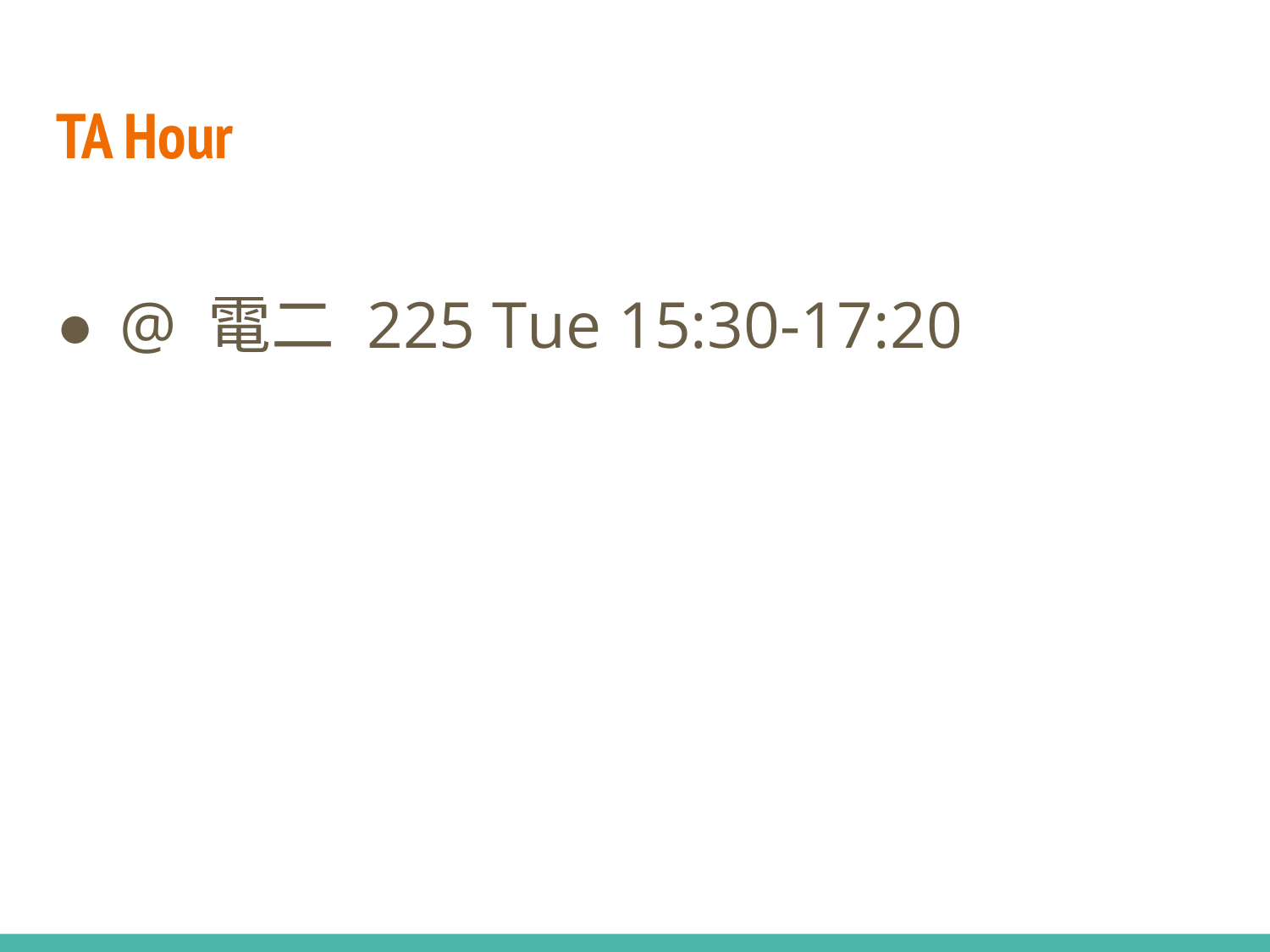

# TA Hour
@ 電二 225 Tue 15:30-17:20